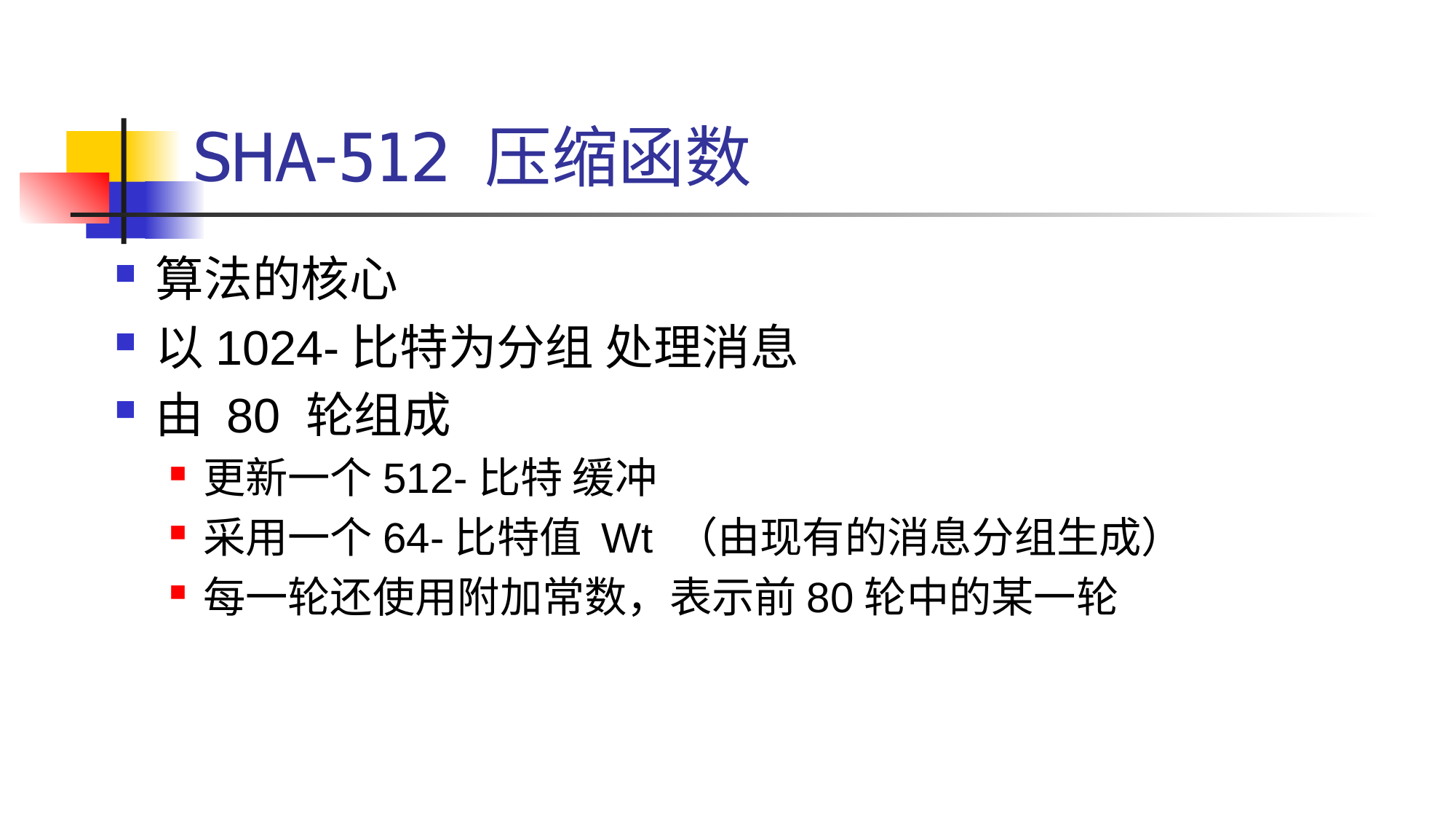

# SHA-512 压缩函数
算法的核心
以1024-比特为分组 处理消息
由 80 轮组成
更新一个512-比特 缓冲
采用一个64-比特值 Wt （由现有的消息分组生成）
每一轮还使用附加常数，表示前80轮中的某一轮